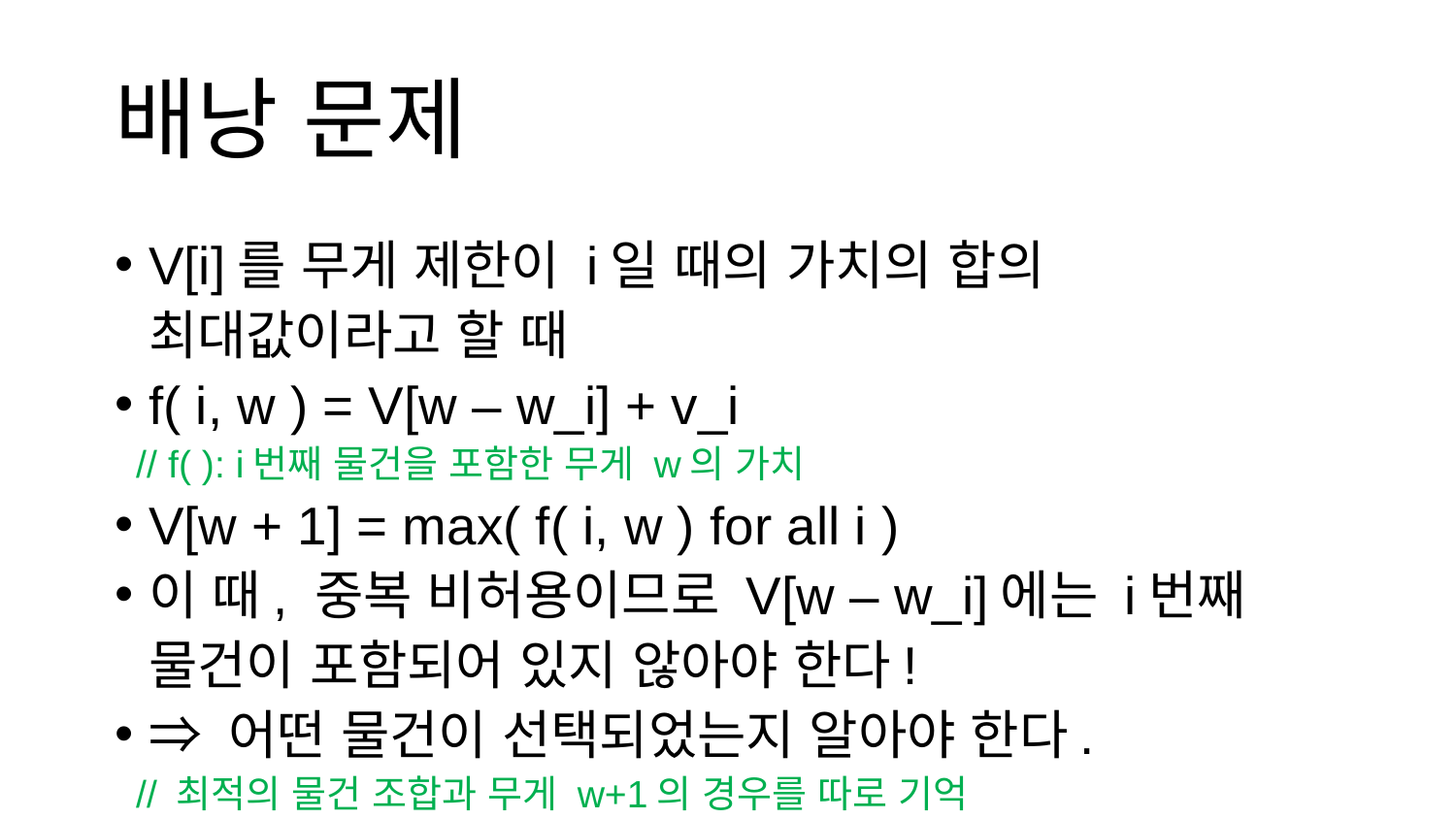

# 배낭 문제
V[i]를 무게 제한이 i일 때의 가치의 합의 최대값이라고 할 때
f( i, w ) = V[w – w_i] + v_i
  // f( ): i번째 물건을 포함한 무게 w의 가치
V[w + 1] = max( f( i, w ) for all i )
이 때, 중복 비허용이므로 V[w – w_i]에는 i번째 물건이 포함되어 있지 않아야 한다!
⇒ 어떤 물건이 선택되었는지 알아야 한다.
  // 최적의 물건 조합과 무게 w+1의 경우를 따로 기억